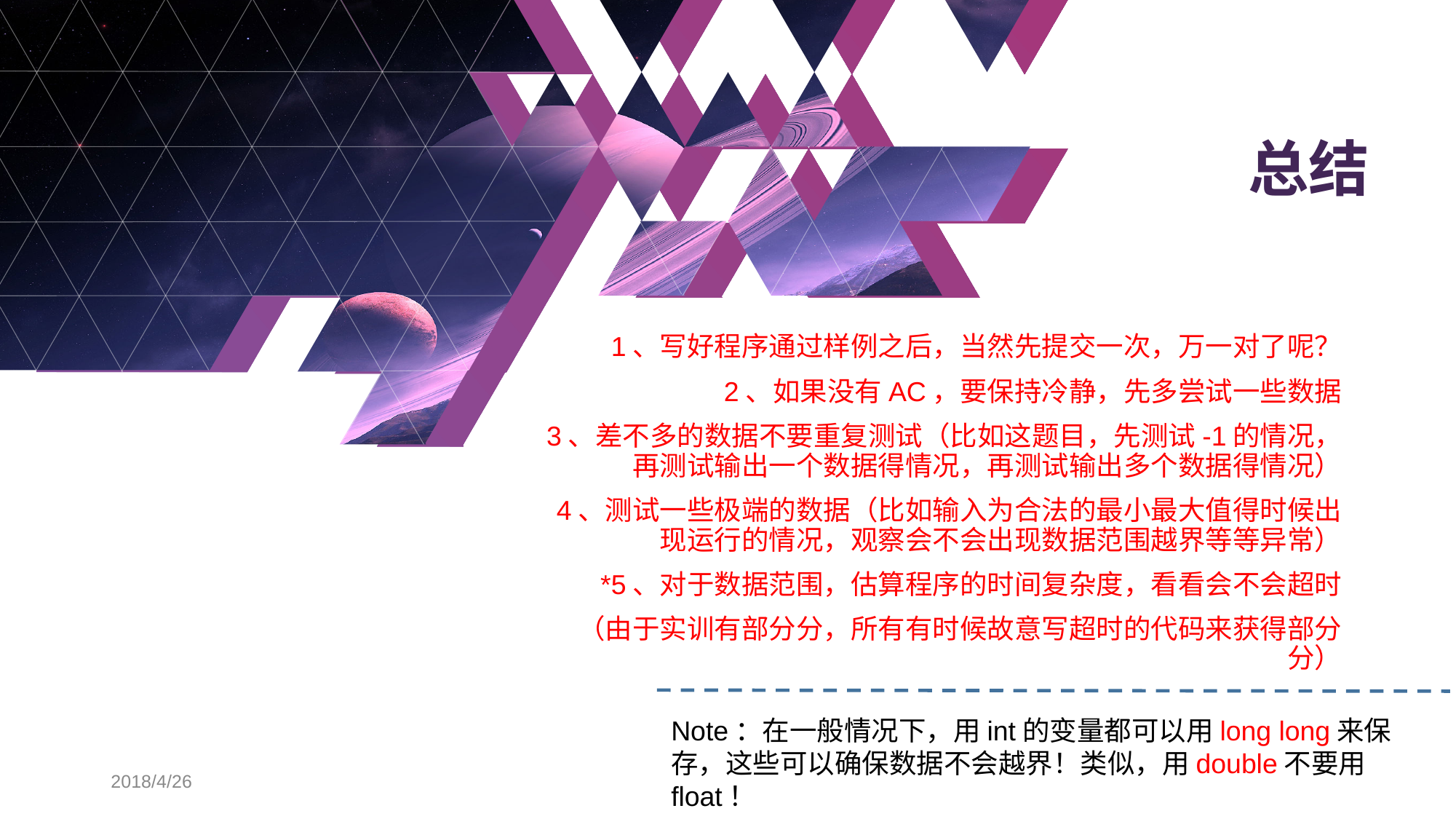

# 总结
1、写好程序通过样例之后，当然先提交一次，万一对了呢？
2、如果没有AC，要保持冷静，先多尝试一些数据
3、差不多的数据不要重复测试（比如这题目，先测试-1的情况，再测试输出一个数据得情况，再测试输出多个数据得情况）
4、测试一些极端的数据（比如输入为合法的最小最大值得时候出现运行的情况，观察会不会出现数据范围越界等等异常）
*5、对于数据范围，估算程序的时间复杂度，看看会不会超时
（由于实训有部分分，所有有时候故意写超时的代码来获得部分分）
Note：在一般情况下，用int的变量都可以用long long来保存，这些可以确保数据不会越界！类似，用double不要用float！
2018/4/26